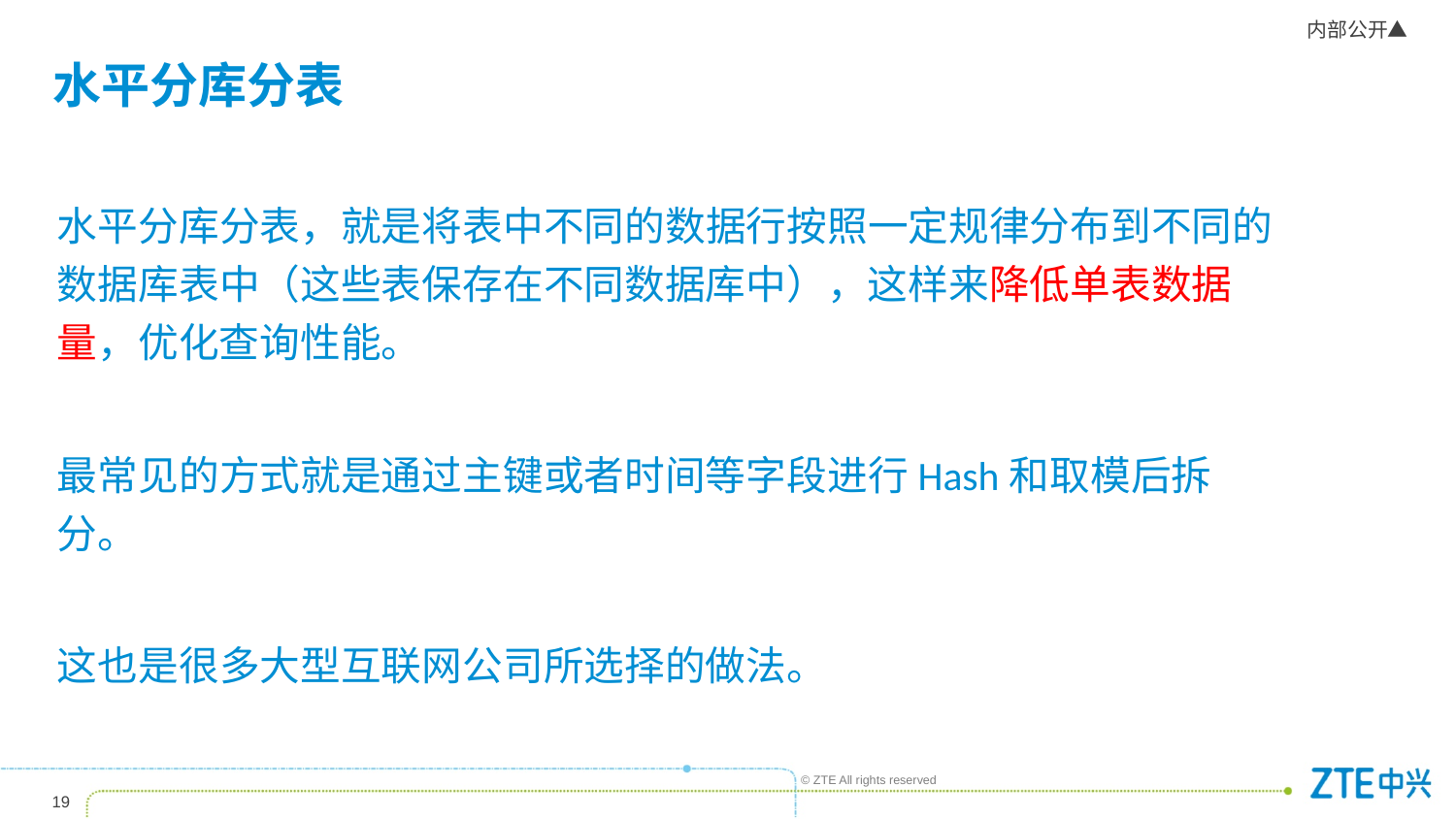

# 水平分库分表
水平分库分表，就是将表中不同的数据行按照一定规律分布到不同的数据库表中（这些表保存在不同数据库中），这样来降低单表数据量，优化查询性能。

最常见的方式就是通过主键或者时间等字段进行Hash和取模后拆分。

这也是很多大型互联网公司所选择的做法。